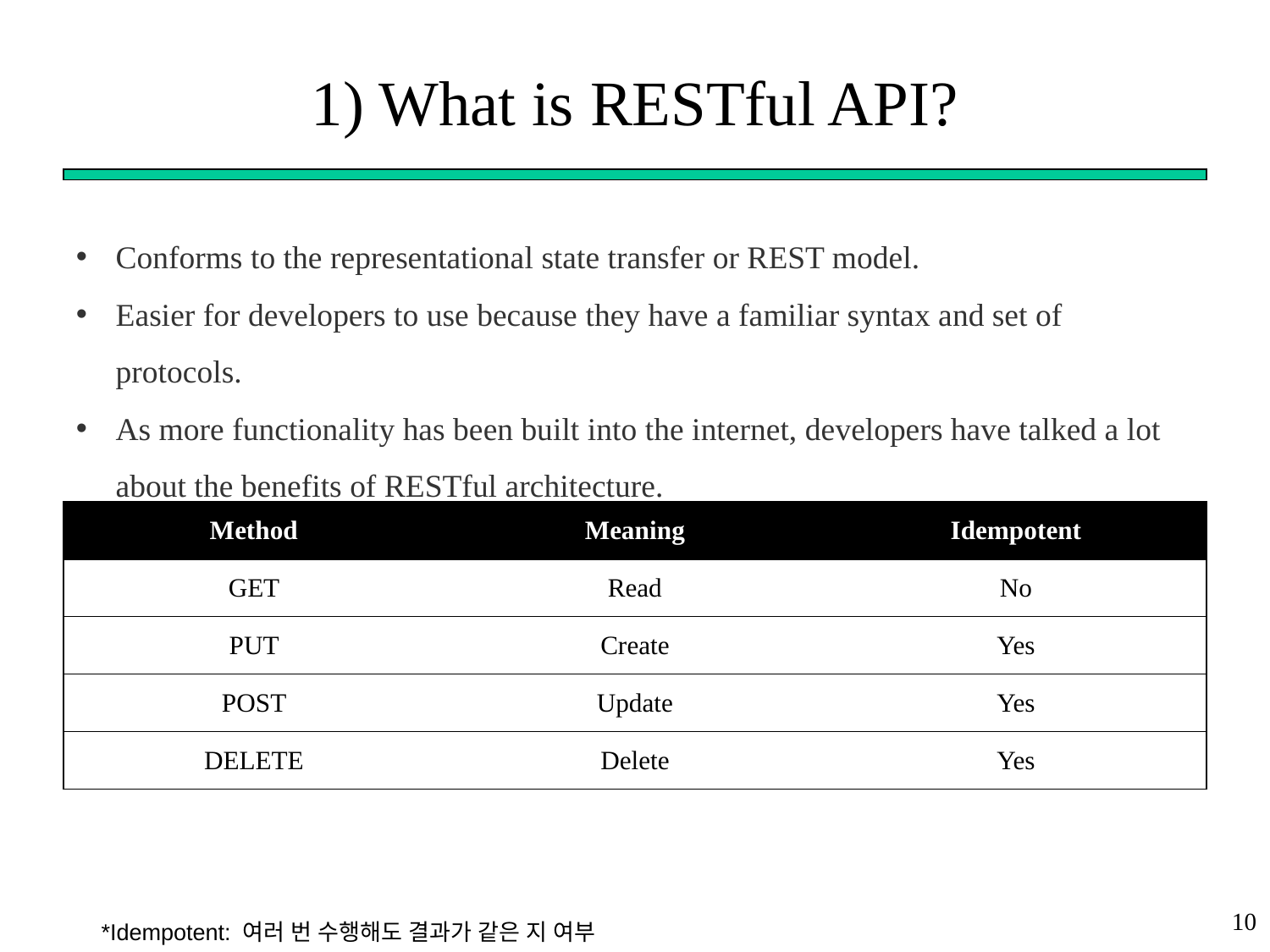

# 1) What is RESTful API?
Conforms to the representational state transfer or REST model.
Easier for developers to use because they have a familiar syntax and set of protocols.
As more functionality has been built into the internet, developers have talked a lot about the benefits of RESTful architecture.
| Method | Meaning | Idempotent |
| --- | --- | --- |
| GET | Read | No |
| PUT | Create | Yes |
| POST | Update | Yes |
| DELETE | Delete | Yes |
10
*Idempotent: 여러 번 수행해도 결과가 같은 지 여부